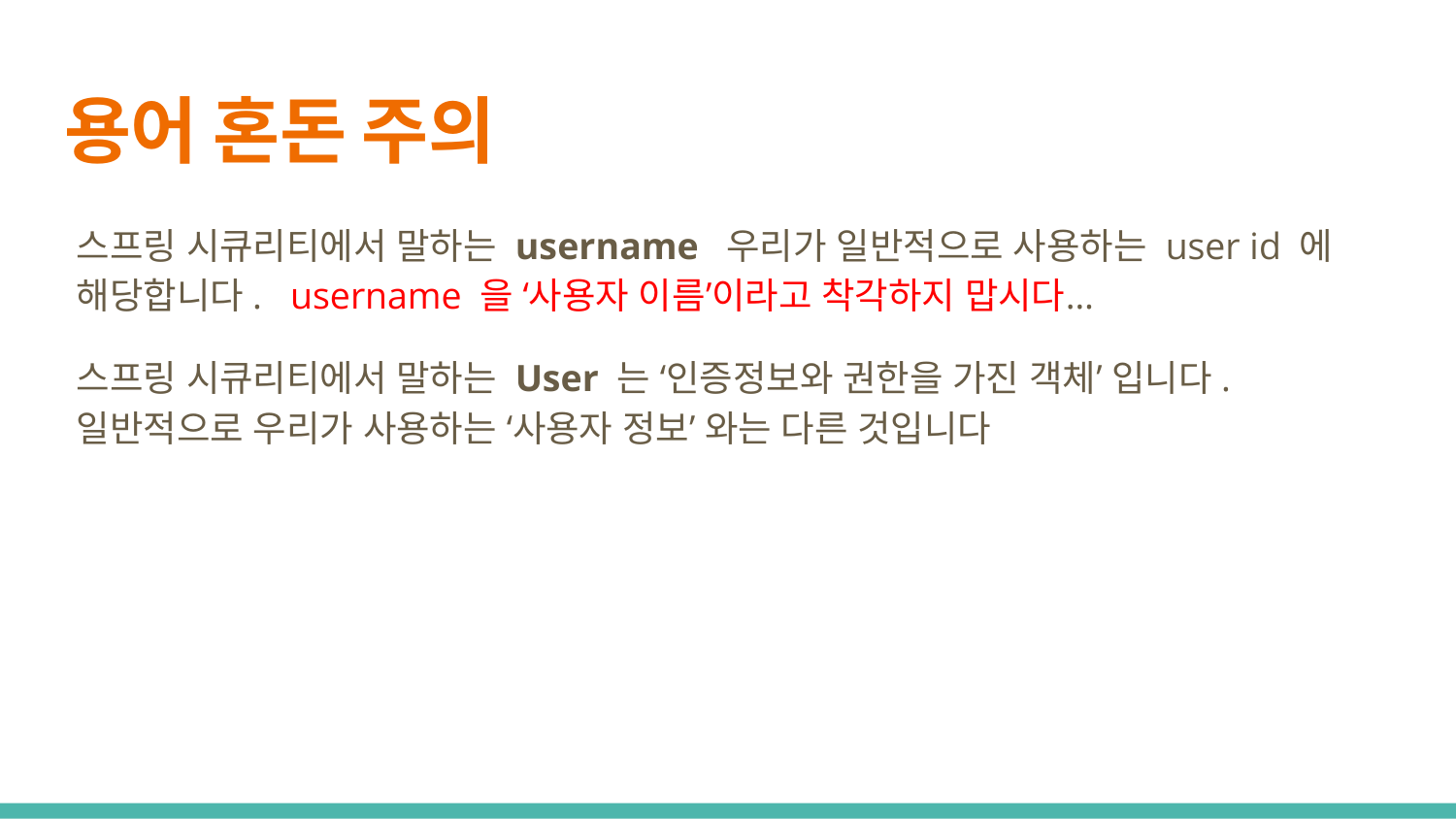

# 용어 혼돈 주의
스프링 시큐리티에서 말하는 username  우리가 일반적으로 사용하는 user id 에 해당합니다.   username 을 ‘사용자 이름’이라고 착각하지 맙시다…
스프링 시큐리티에서 말하는 User 는 ‘인증정보와 권한을 가진 객체’ 입니다.   일반적으로 우리가 사용하는 ‘사용자 정보’ 와는 다른 것입니다